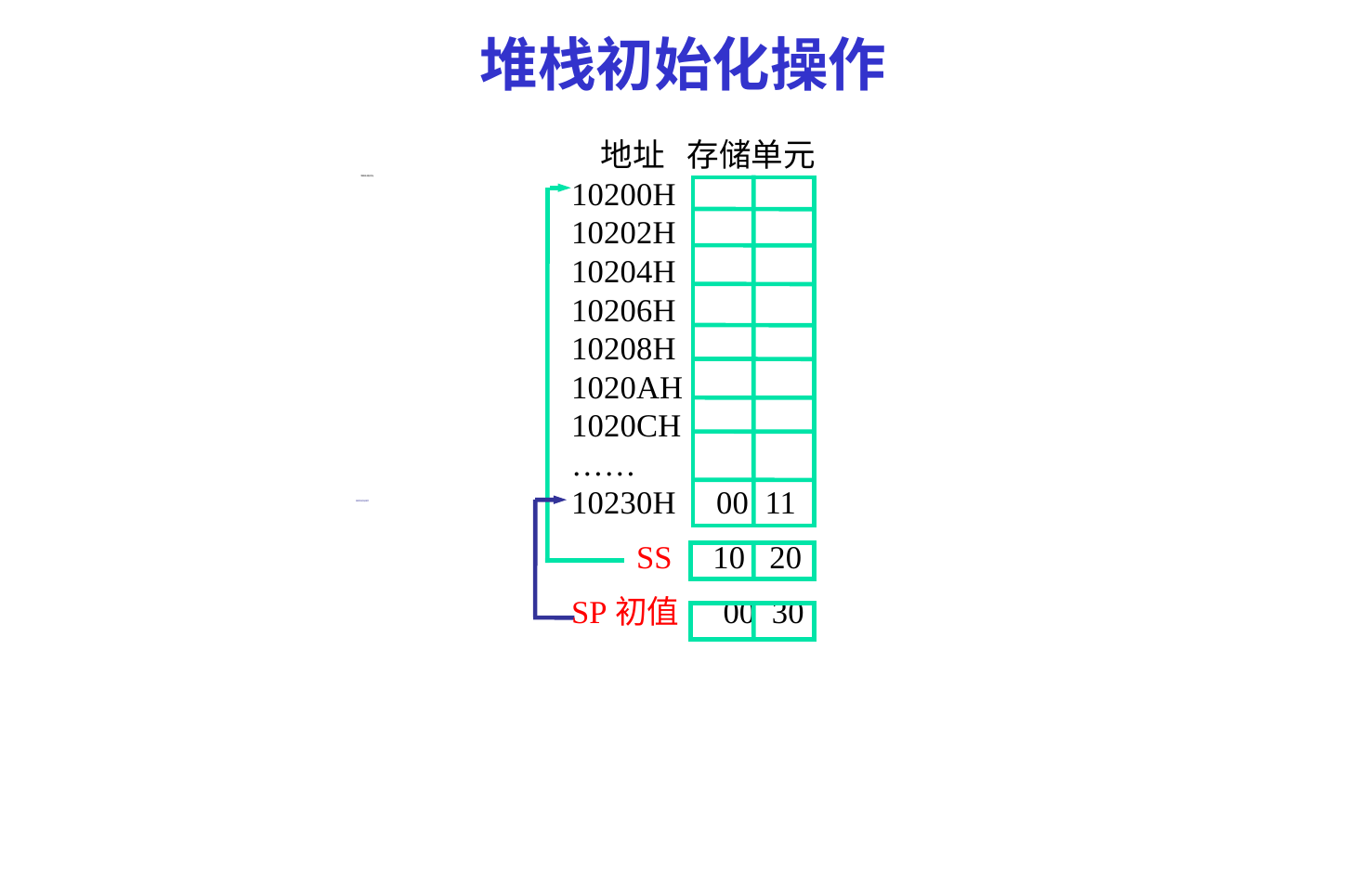

# 堆栈初始化操作
   地址   存储单元
10200H
10202H
10204H
10206H
10208H
1020AH
1020CH
……
10230H     00  11
        SS     10   20
SP初值     00  30

堆栈段起始地址

栈底及初始栈顶